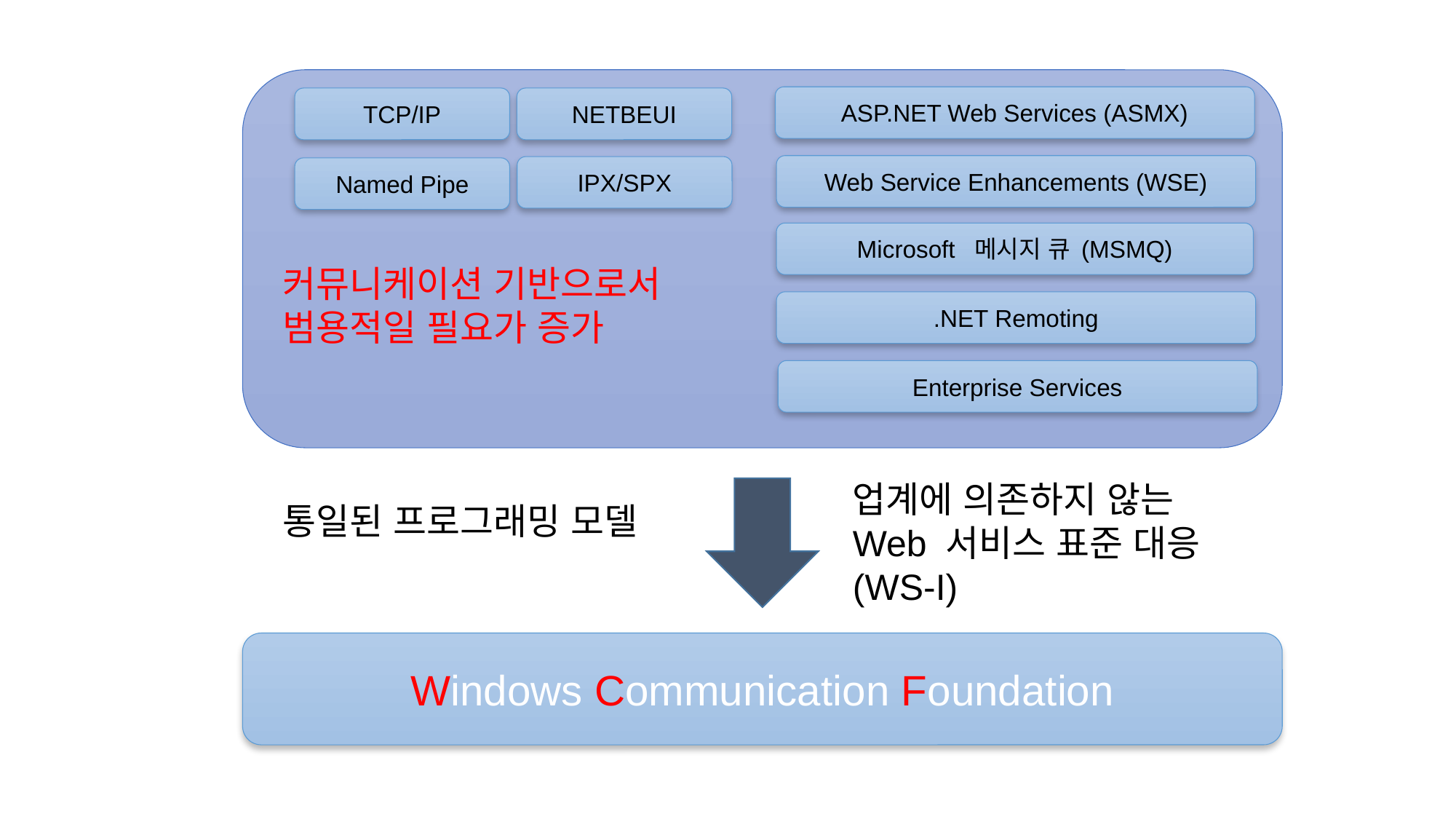

ASP.NET Web Services (ASMX)
TCP/IP
NETBEUI
Web Service Enhancements (WSE)
IPX/SPX
Named Pipe
Microsoft  메시지 큐 (MSMQ)
커뮤니케이션 기반으로서 범용적일 필요가 증가
.NET Remoting
Enterprise Services
업계에 의존하지 않는
Web 서비스 표준 대응
(WS-I)

Windows Communication Foundation
통일된 프로그래밍 모델